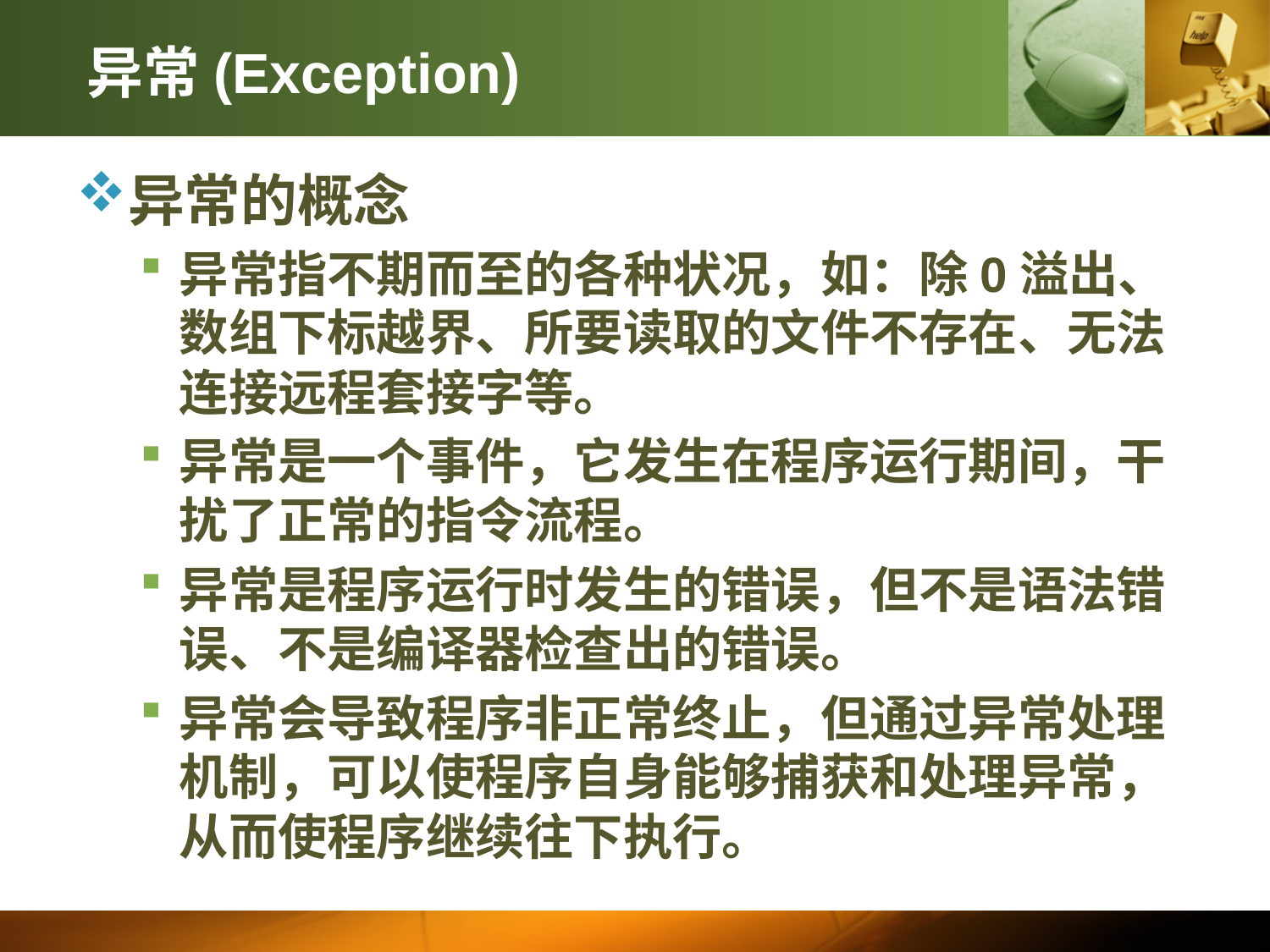

异常(Exception)
异常的概念
异常指不期而至的各种状况，如：除0溢出、数组下标越界、所要读取的文件不存在、无法连接远程套接字等。
异常是一个事件，它发生在程序运行期间，干扰了正常的指令流程。
异常是程序运行时发生的错误，但不是语法错误、不是编译器检查出的错误。
异常会导致程序非正常终止，但通过异常处理机制，可以使程序自身能够捕获和处理异常，从而使程序继续往下执行。